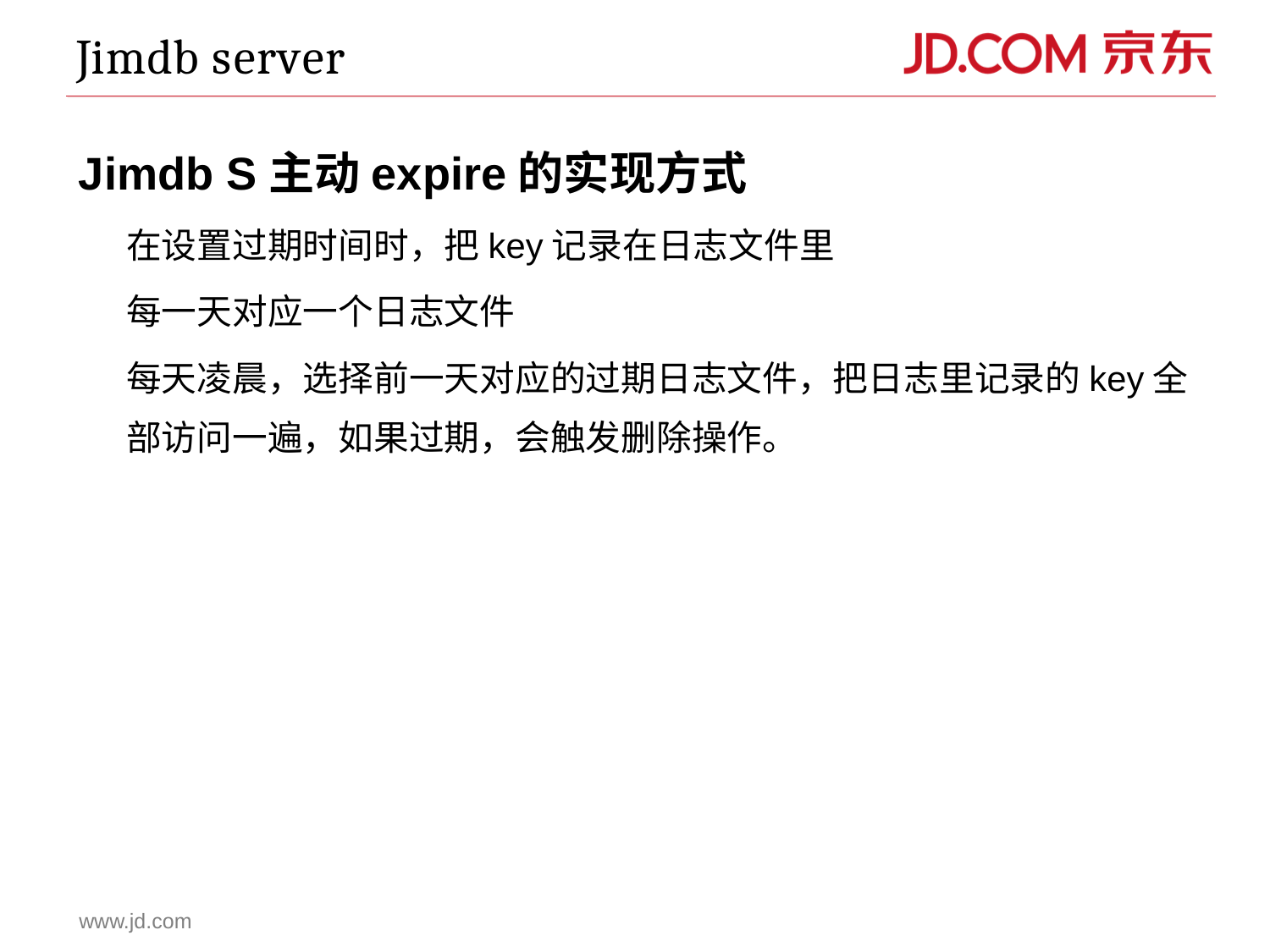

Jimdb server
Jimdb S主动expire的实现方式
	在设置过期时间时，把key记录在日志文件里
	每一天对应一个日志文件
	每天凌晨，选择前一天对应的过期日志文件，把日志里记录的key全部访问一遍，如果过期，会触发删除操作。